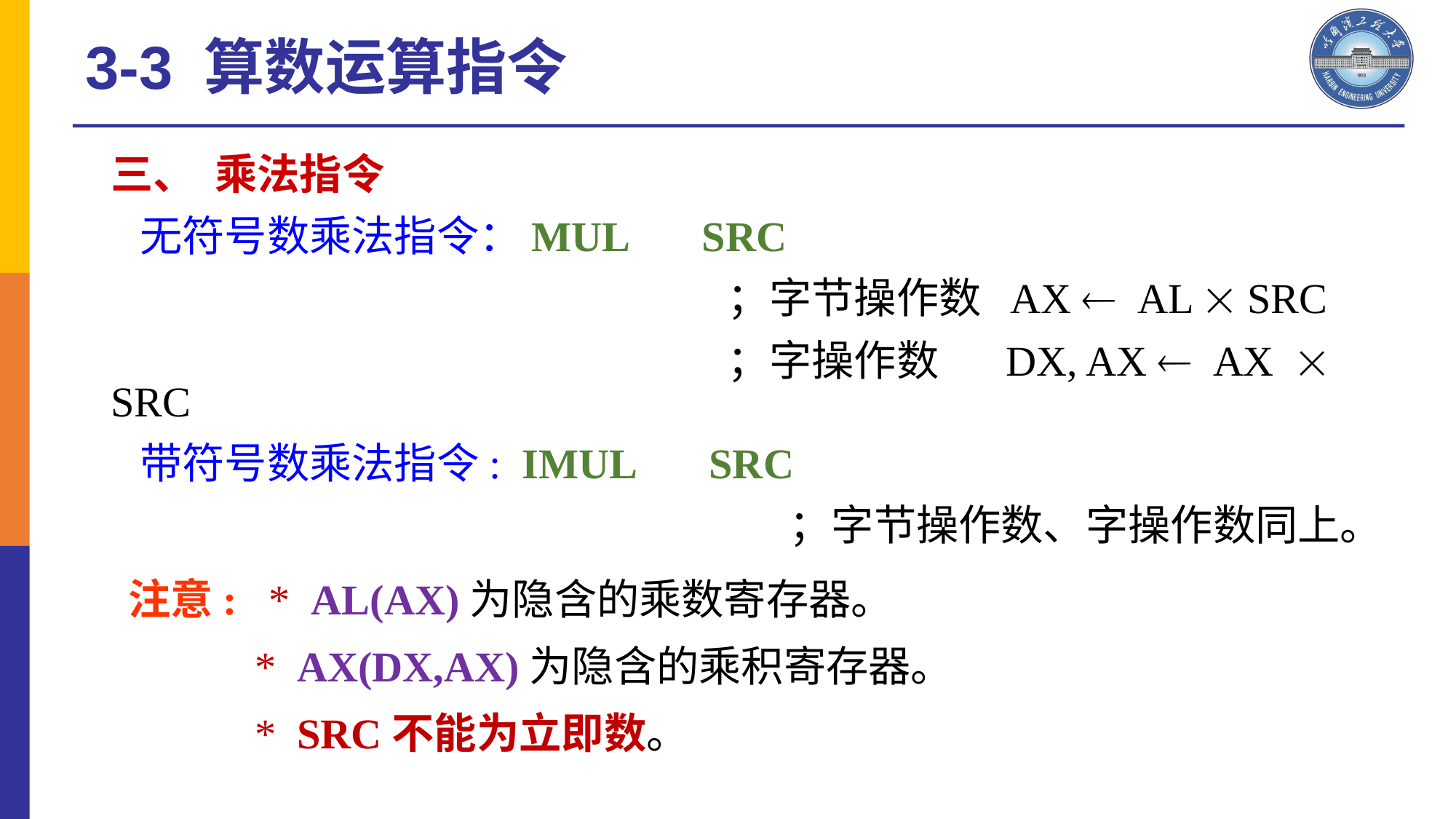

3-3 算数运算指令
三、  乘法指令
  无符号数乘法指令：MUL       SRC
		                                         ；字节操作数  AX ←  AL × SRC
		                                         ；字操作数      DX, AX ←  AX  × SRC
  带符号数乘法指令:  IMUL       SRC
			                                    ；字节操作数、字操作数同上。
注意:   *  AL(AX)为隐含的乘数寄存器。
            *  AX(DX,AX)为隐含的乘积寄存器。
            *  SRC不能为立即数。